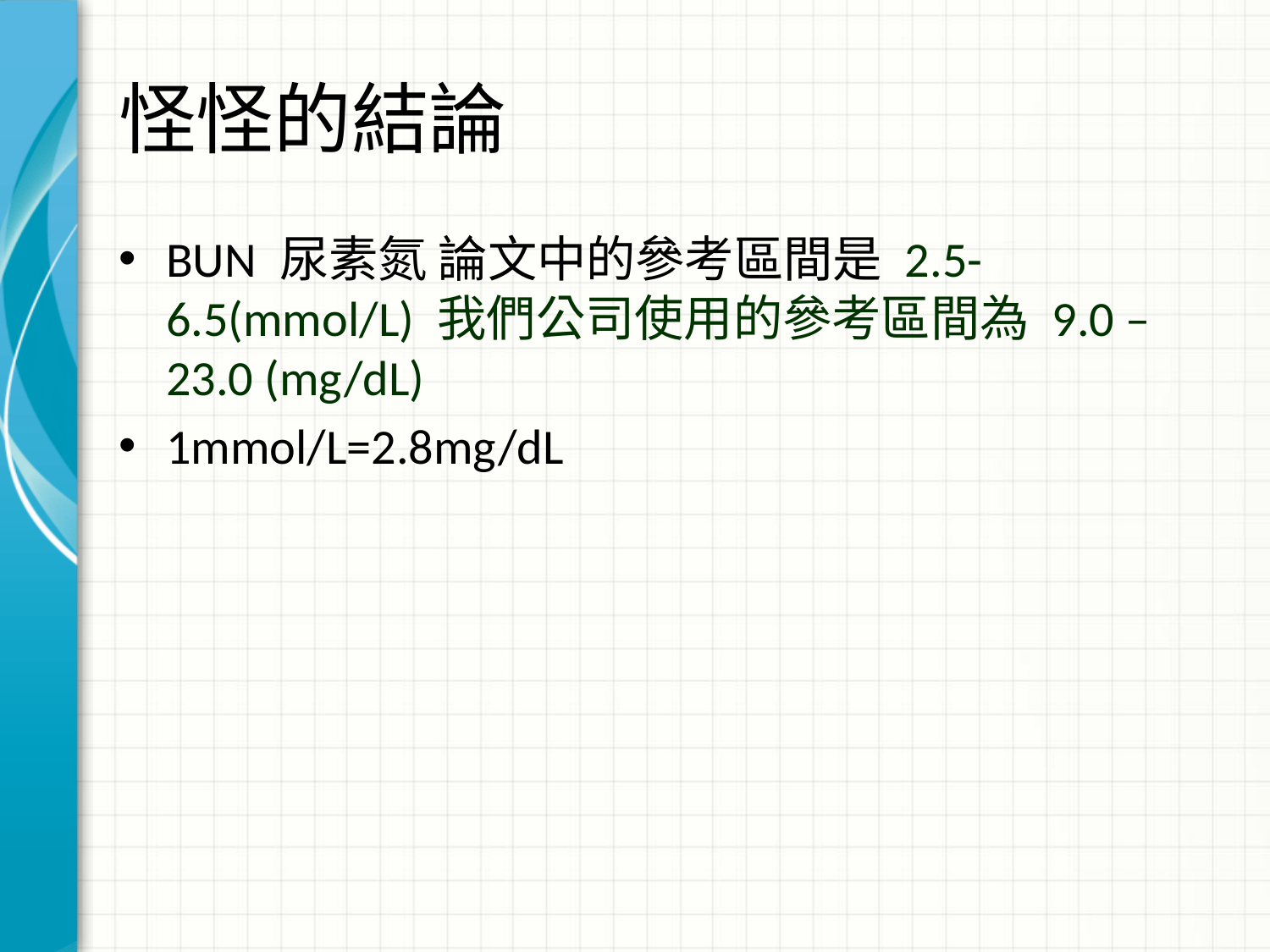

# 怪怪的結論
BUN 尿素氮 論文中的參考區間是 2.5-6.5(mmol/L) 我們公司使用的參考區間為 9.0 – 23.0 (mg/dL)
1mmol/L=2.8mg/dL